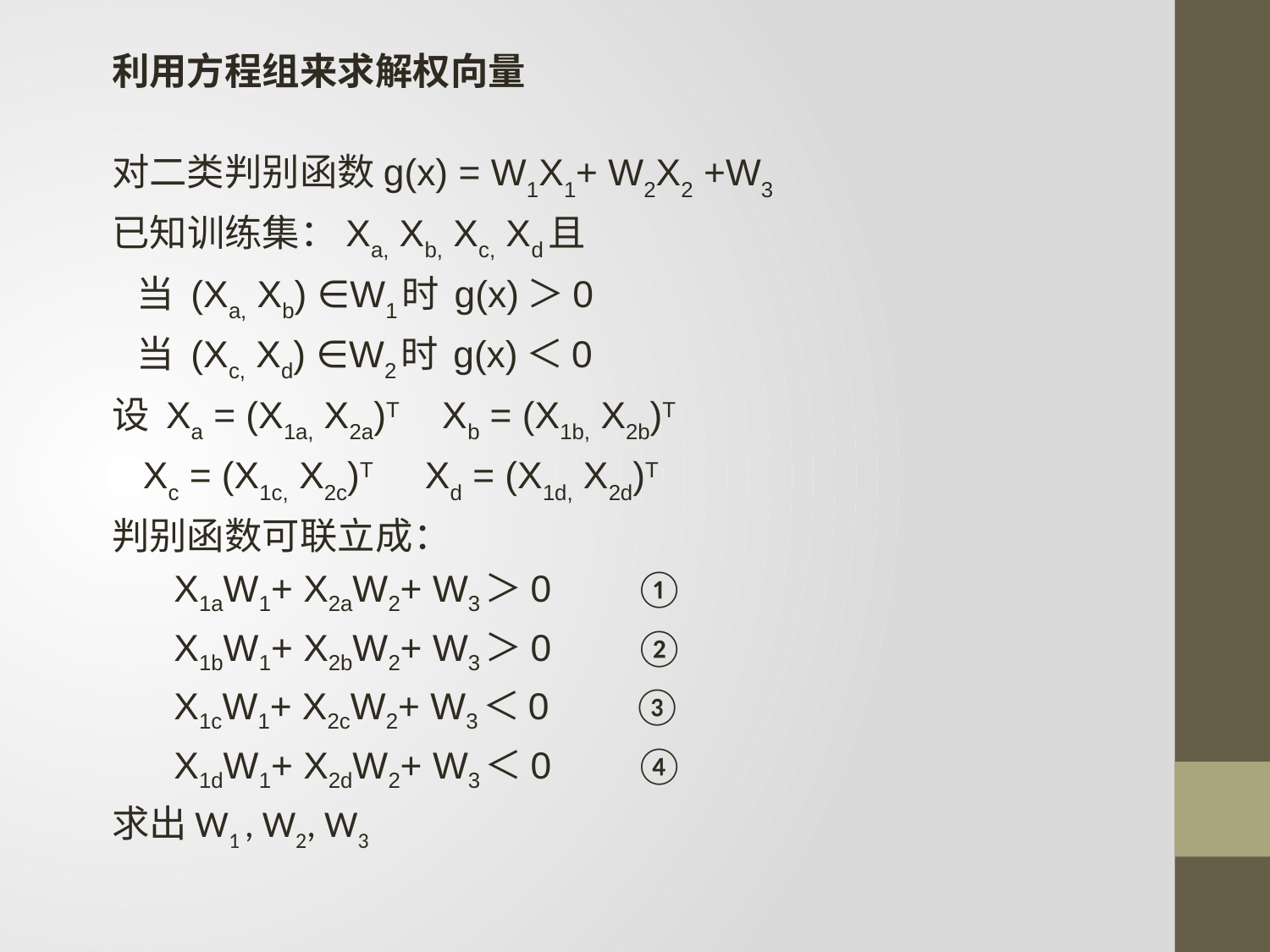

利用方程组来求解权向量

对二类判别函数g(x) = W1X1+ W2X2 +W3
已知训练集：Xa, Xb, Xc, Xd且
  当 (Xa, Xb) ∈W1时  g(x)＞0
  当 (Xc, Xd) ∈W2时  g(x)＜0
设 Xa = (X1a, X2a)T     Xb = (X1b, X2b)T
   Xc = (X1c, X2c)T     Xd = (X1d, X2d)T
判别函数可联立成：
      X1aW1+ X2aW2+ W3＞0        ①
      X1bW1+ X2bW2+ W3＞0        ②
      X1cW1+ X2cW2+ W3＜0        ③
      X1dW1+ X2dW2+ W3＜0        ④
求出W1 , W2, W3